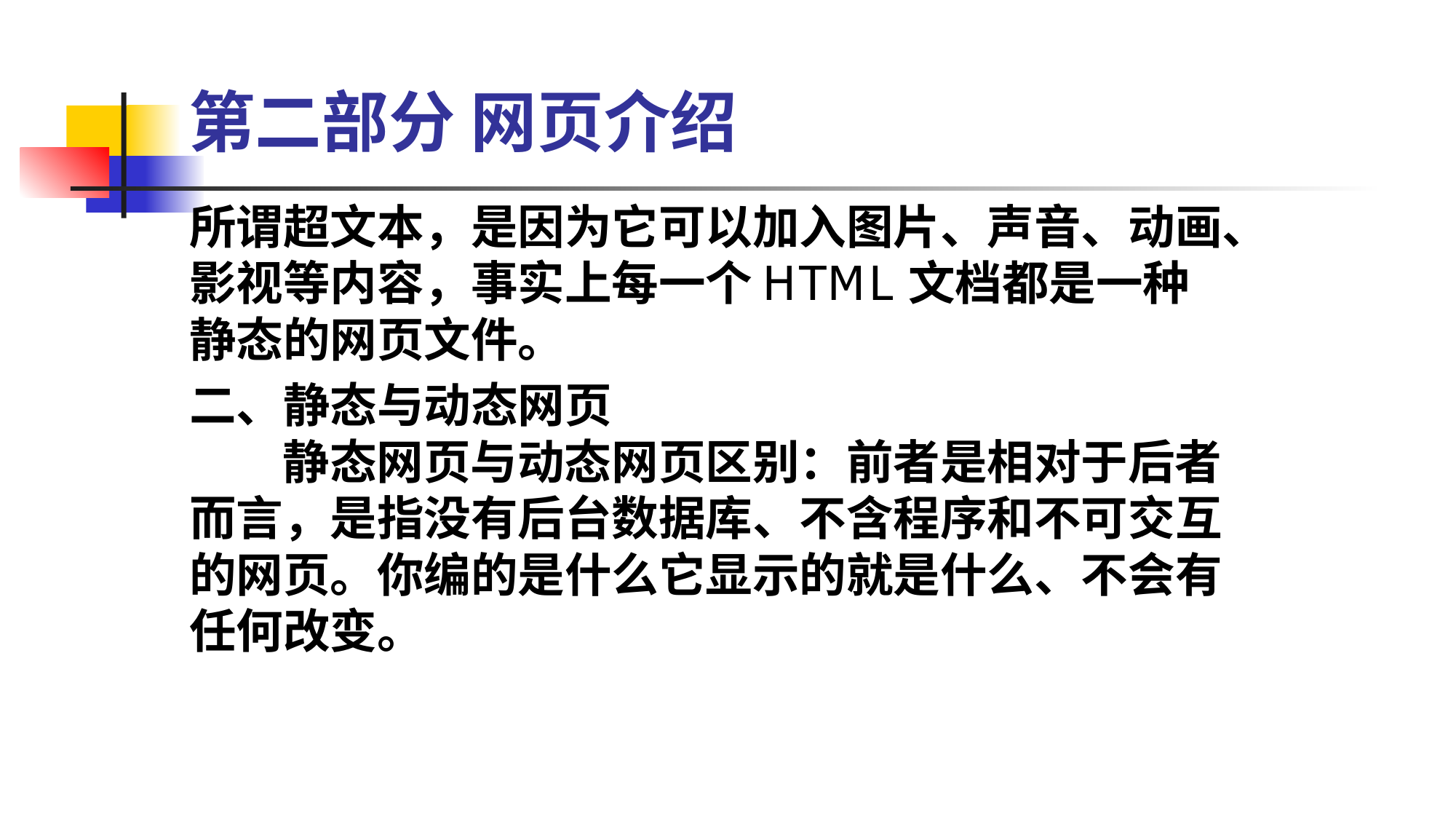

# 第二部分 网页介绍
所谓超文本，是因为它可以加入图片、声音、动画、影视等内容，事实上每一个HTML文档都是一种静态的网页文件。
二、静态与动态网页
静态网页与动态网页区别：前者是相对于后者而言，是指没有后台数据库、不含程序和不可交互的网页。你编的是什么它显示的就是什么、不会有任何改变。